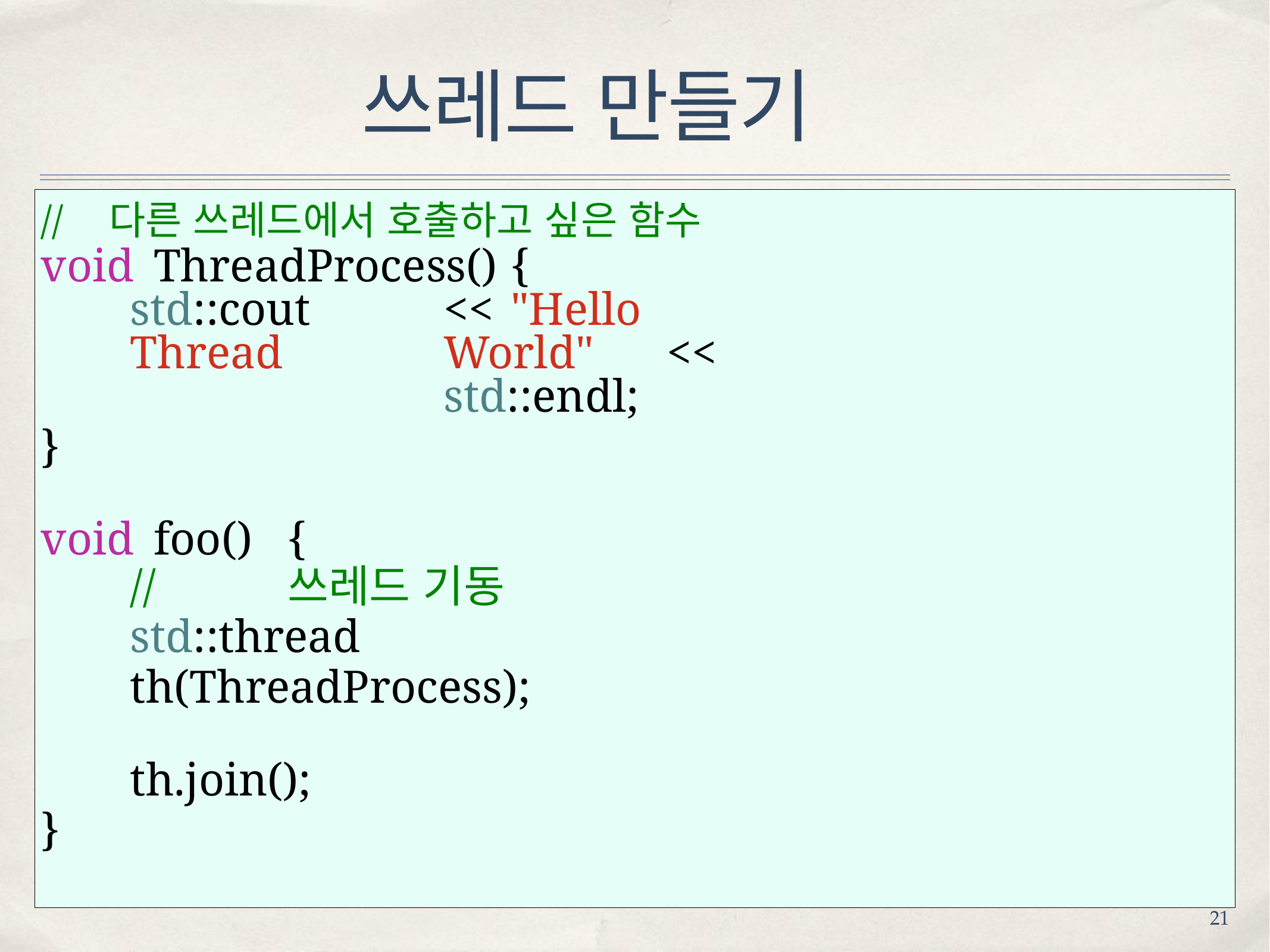

# 쓰레드 만들기

//	다른 쓰레드에서 호출하고 싶은 함수
void	ThreadProcess()	{
std::cout	<<	"Hello	Thread	World"	<<	std::endl;
}

void	foo()	{
//	쓰레드 기동
std::thread	th(ThreadProcess);

th.join();
}
21